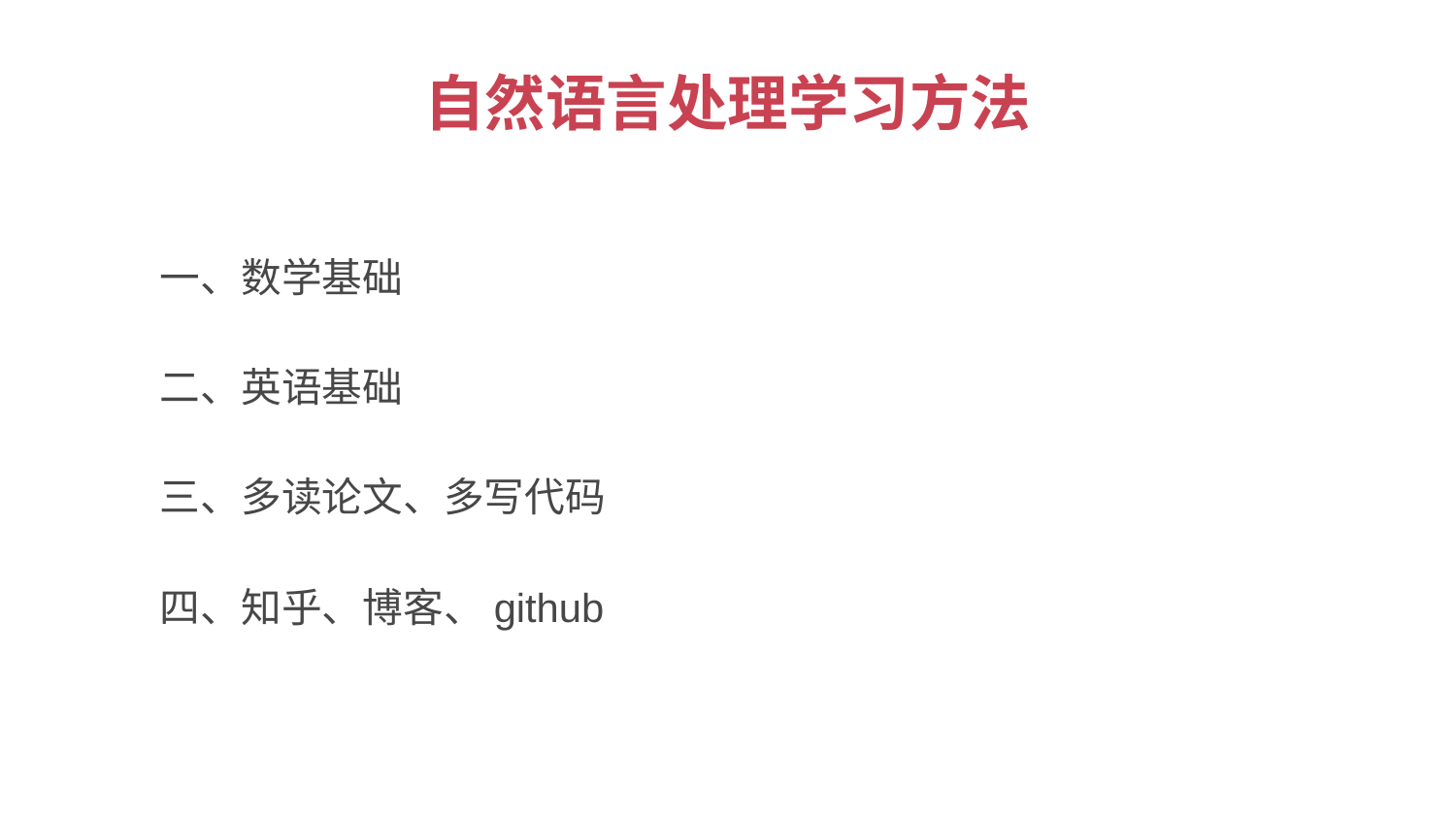

# 自然语言处理学习方法
       一、数学基础
       二、英语基础
       三、多读论文、多写代码
       四、知乎、博客、github